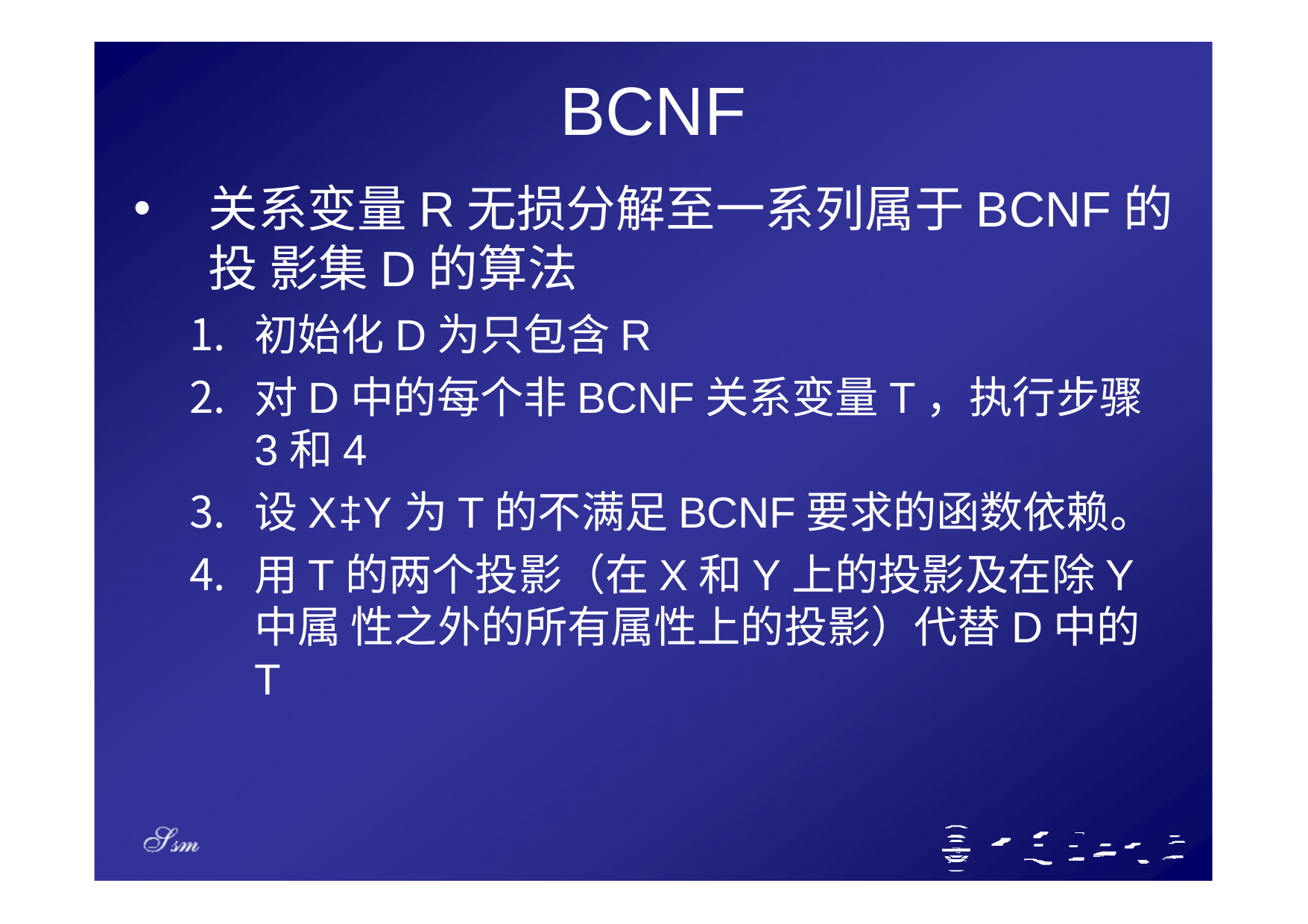

# BCNF
关系变量R无损分解至一系列属于BCNF的投 影集D的算法
初始化D为只包含R
对D中的每个非BCNF关系变量T，执行步骤3和4
设X‡Y为T的不满足BCNF要求的函数依赖。
用T的两个投影（在X和Y上的投影及在除Y中属 性之外的所有属性上的投影）代替D中的T

Ssm